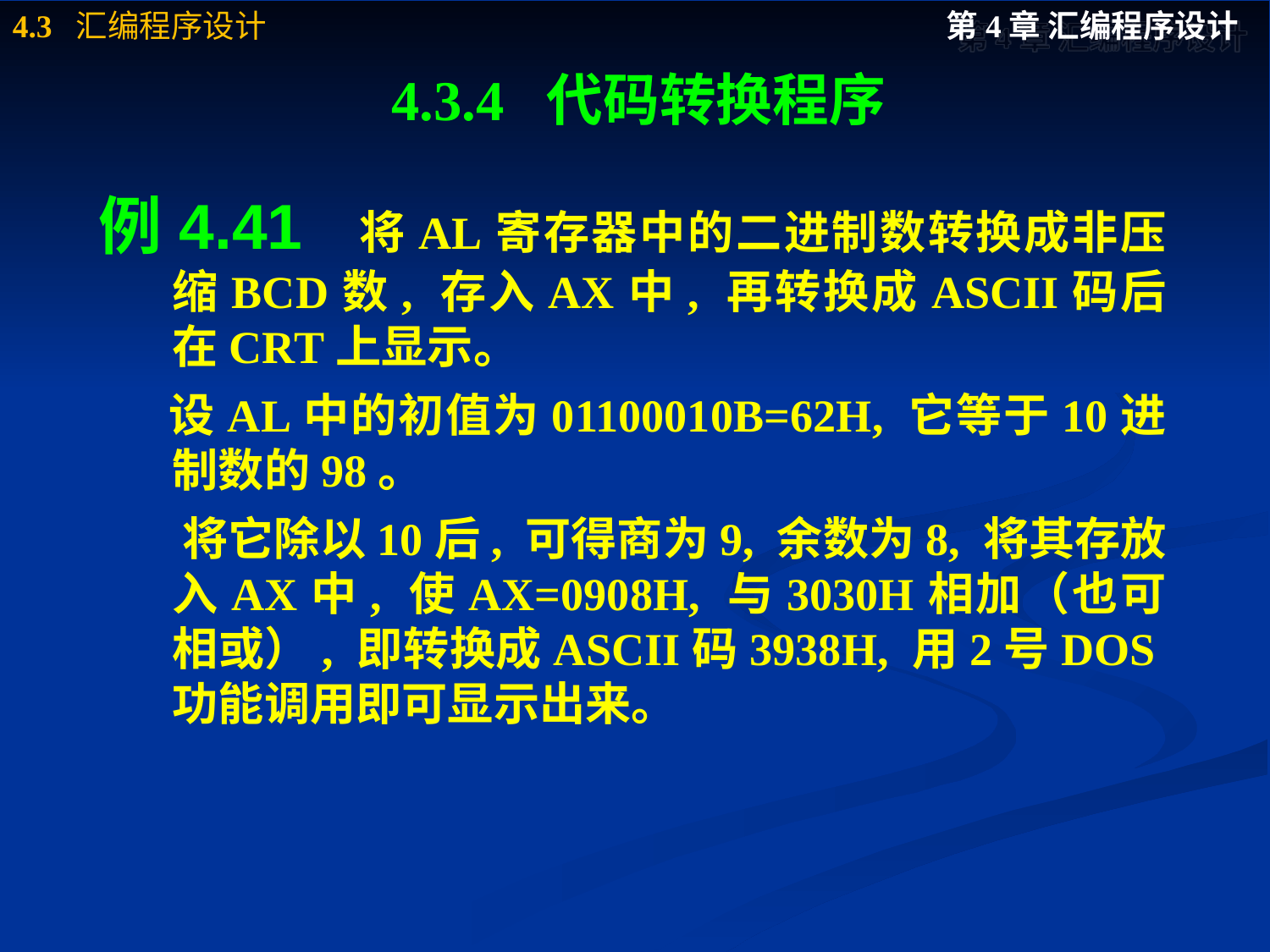

# 4.3.4  代码转换程序
例4.41  将AL寄存器中的二进制数转换成非压缩BCD数, 存入AX中, 再转换成ASCII码后在CRT上显示。
　  设AL中的初值为01100010B=62H, 它等于10进制数的98。
       将它除以10后, 可得商为9, 余数为8, 将其存放入AX中, 使AX=0908H, 与3030H相加（也可相或）, 即转换成ASCII码3938H, 用2号DOS功能调用即可显示出来。